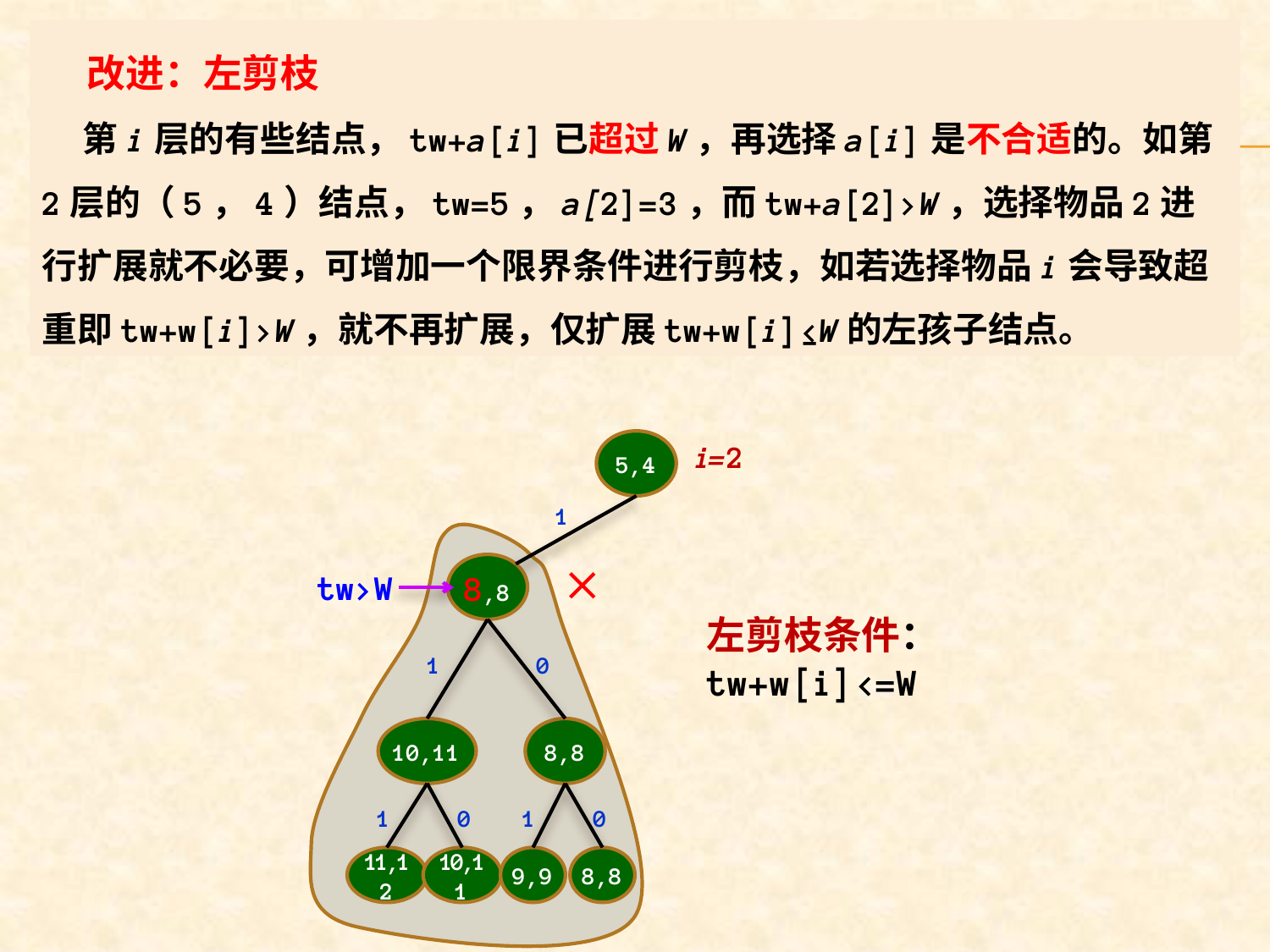

改进：左剪枝
    第i层的有些结点，tw+a[i]已超过W，再选择a[i]是不合适的。如第2层的（5，4）结点，tw=5，a[2]=3，而tw+a[2]>W，选择物品2进行扩展就不必要，可增加一个限界条件进行剪枝，如若选择物品i会导致超重即tw+w[i]>W，就不再扩展，仅扩展tw+w[i]≤W的左孩子结点。

5,4
i=2
1

×
8,8
tw>W
左剪枝条件：tw+w[i]<=W
1
0
10,11
8,8
1
0
1
0
11,12
10,11
9,9
8,8